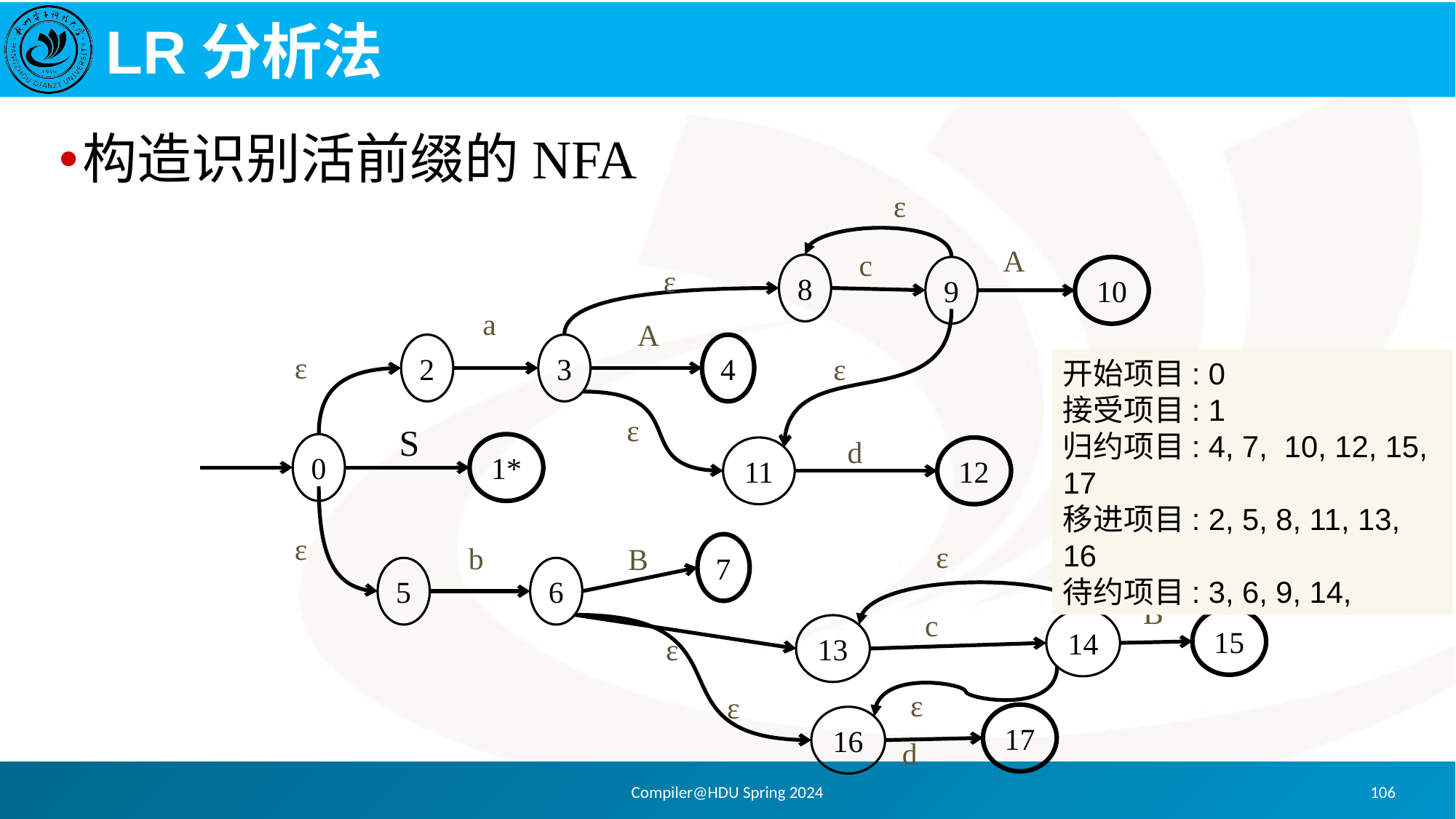

# LR分析法
构造识别活前缀的NFA
ε
A
c
8
ε
9
10
a
A
2
3
4
ε
ε
开始项目: 0
接受项目: 1
归约项目: 4, 7,  10, 12, 15, 17
移进项目: 2, 5, 8, 11, 13, 16
待约项目: 3, 6, 9, 14,
ε
S
d
0
1*
12
11
ε
ε
b
7
B
5
6
B
c
15
14
13
ε
ε
ε
17
16
d
Compiler@HDU Spring 2024
106